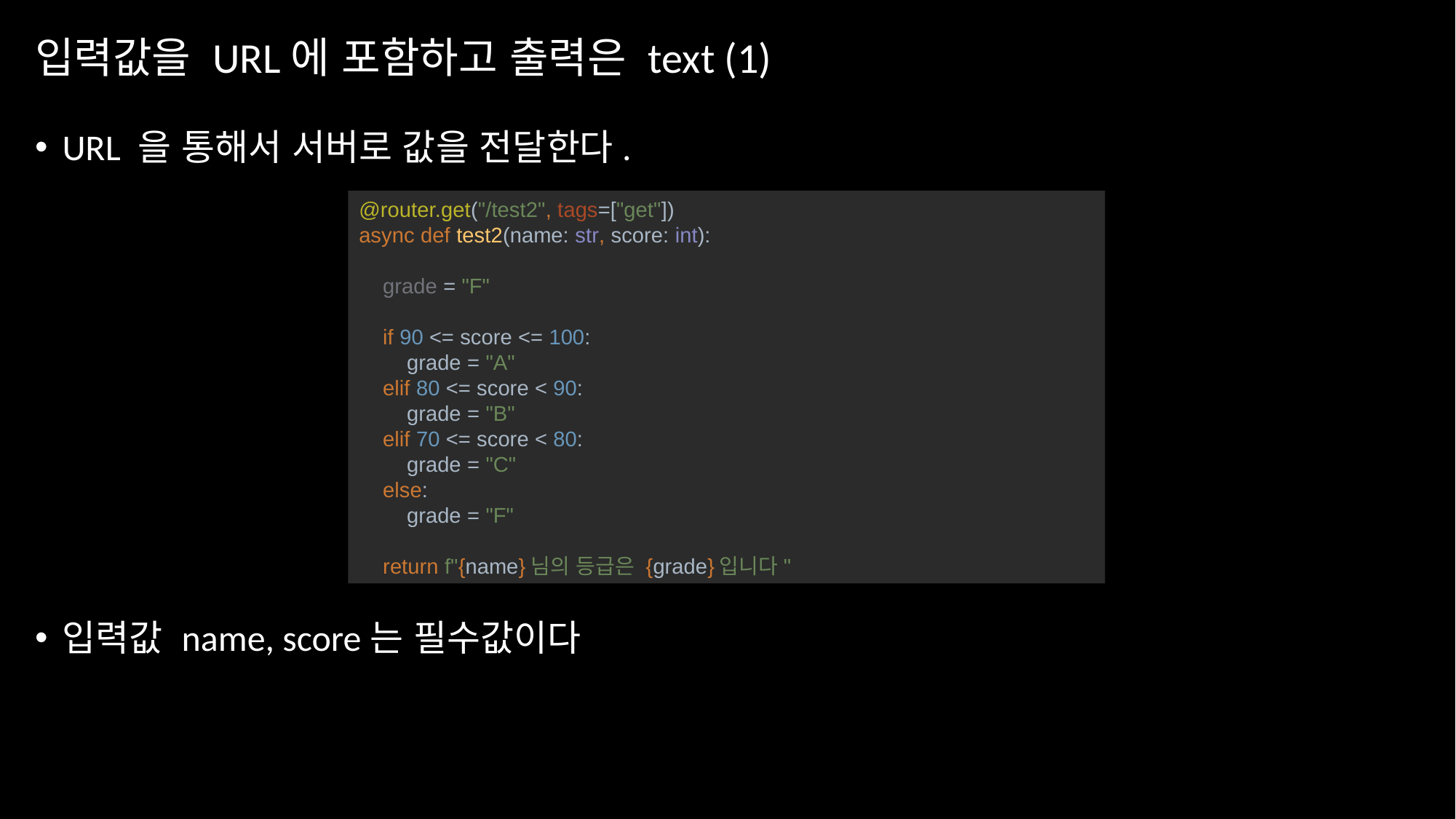

# 입력값을 URL에 포함하고 출력은 text (1)
URL 을 통해서 서버로 값을 전달한다.

입력값 name, score는 필수값이다

@router.get("/test2", tags=["get"])
async def test2(name: str, score: int):
    grade = "F"
    if 90 <= score <= 100:
        grade = "A"
    elif 80 <= score < 90:
        grade = "B"
    elif 70 <= score < 80:
        grade = "C"
    else:
        grade = "F"
    return f"{name}님의 등급은 {grade}입니다"